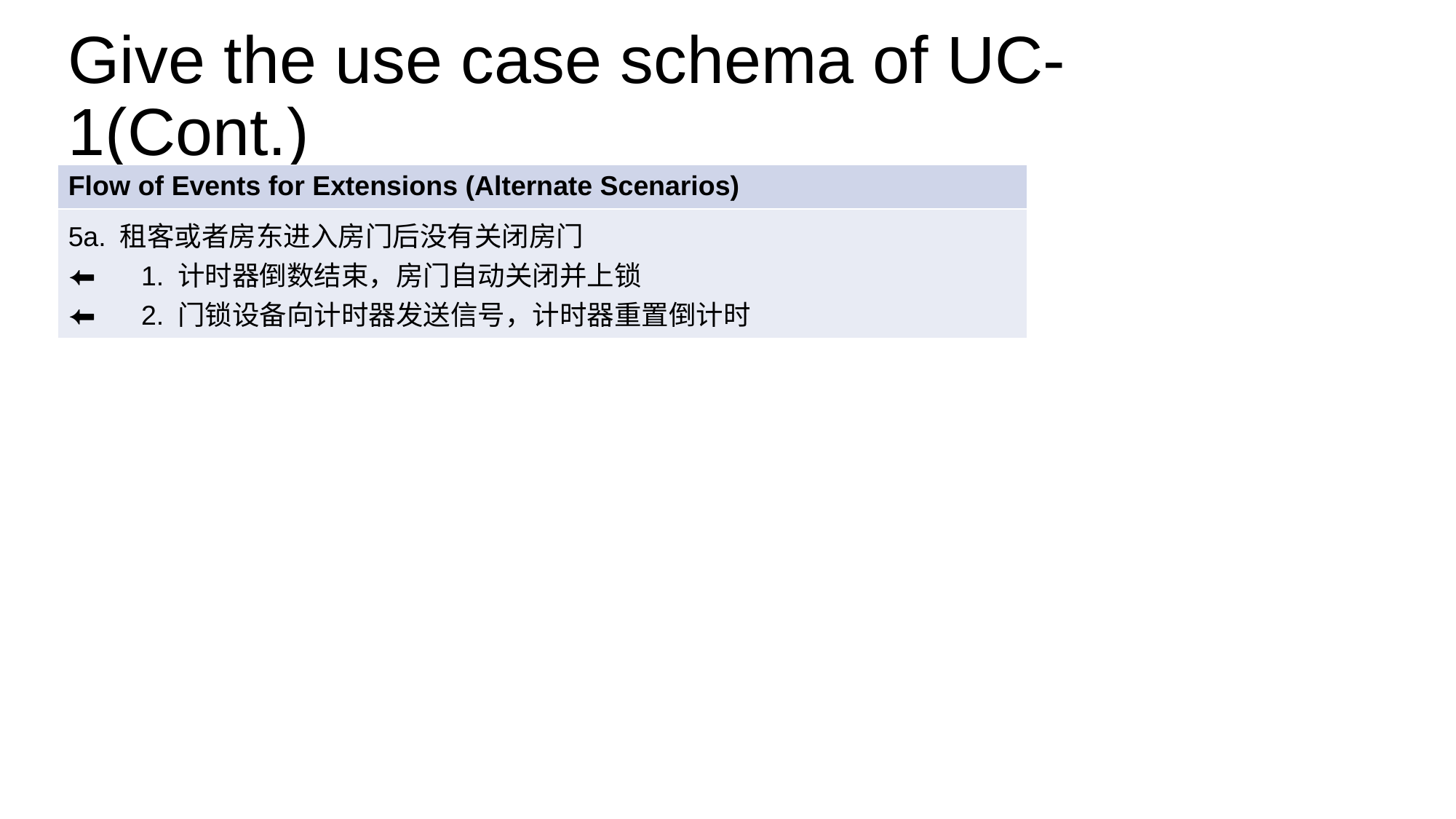

# Give the use case schema of UC-1(Cont.)
| Flow of Events for Extensions (Alternate Scenarios) |
| --- |
| 5a. 租客或者房东进入房门后没有关闭房门 ⬅ 1. 计时器倒数结束，房门自动关闭并上锁 ⬅ 2. 门锁设备向计时器发送信号，计时器重置倒计时 |